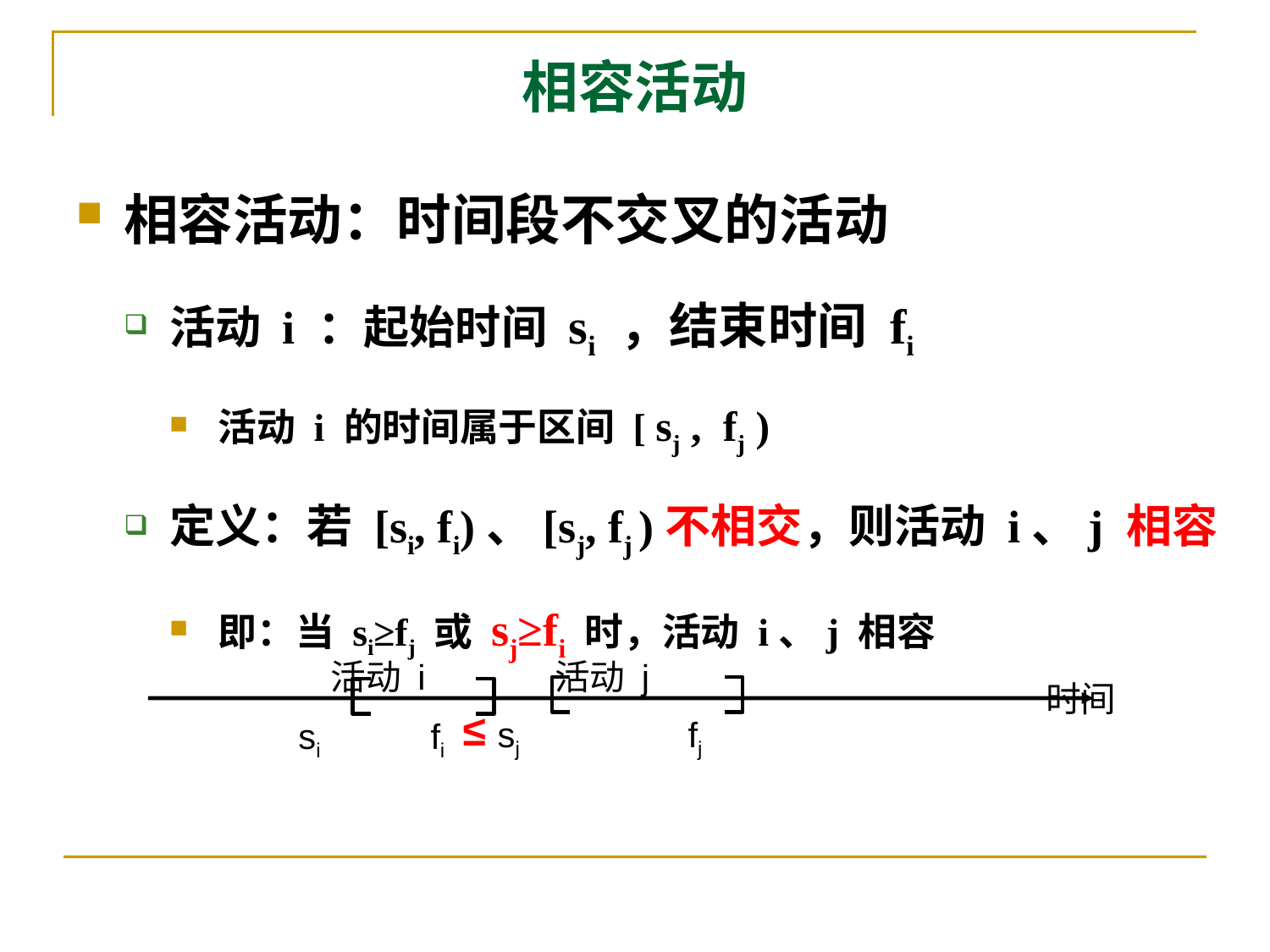

# 相容活动
相容活动：时间段不交叉的活动
活动 i ：起始时间 si ，结束时间 fi
活动 i 的时间属于区间 [ sj ,  fj )
定义：若 [si, fi)、[sj, fj )不相交，则活动 i、j 相容
即：当 si≥fj 或 sj≥fi 时，活动 i、j 相容
活动 i

si
fi
活动 j

sj
fj
时间
≤